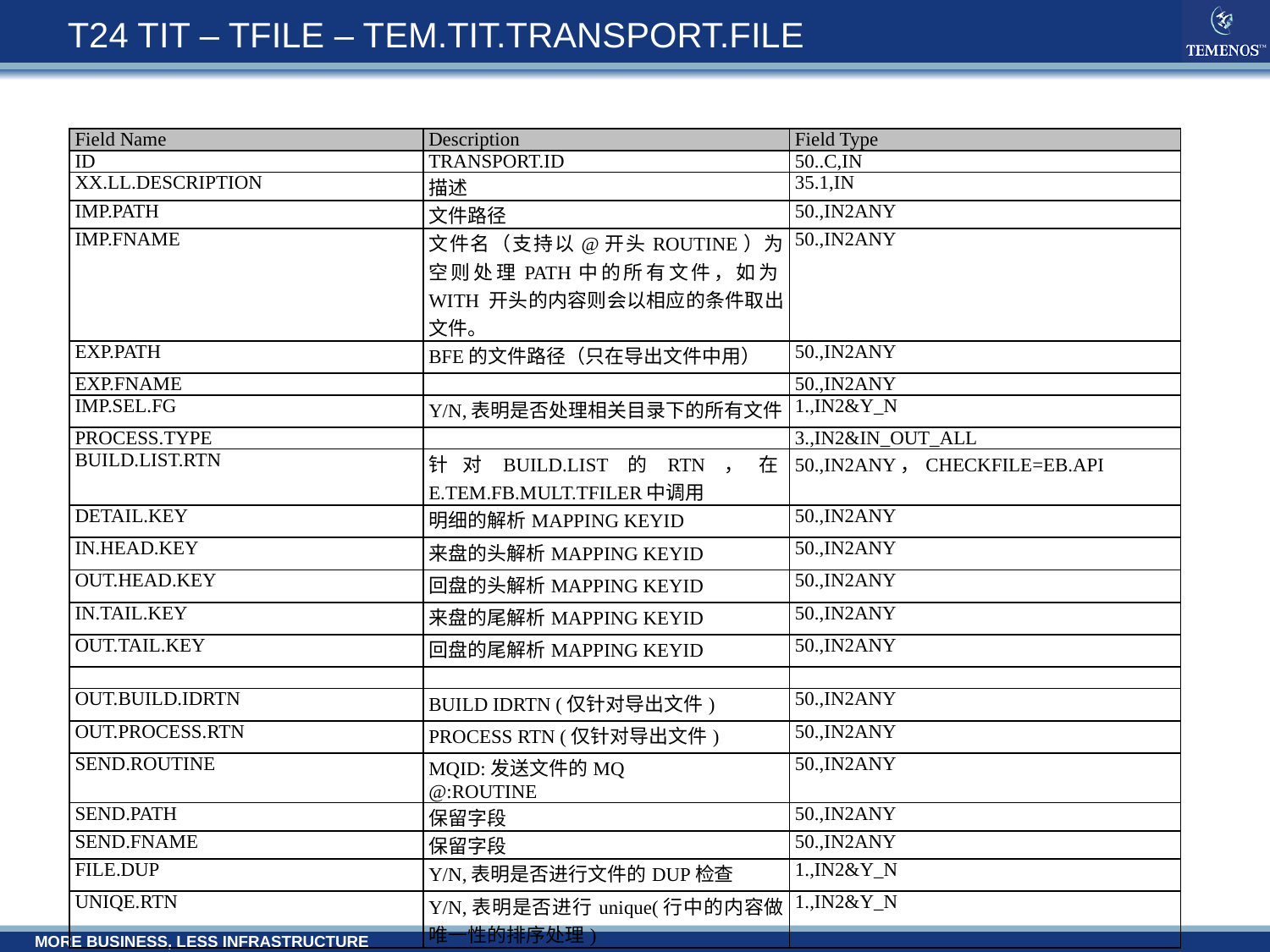

# T24 TIT – TFILE – TEM.TIT.TRANSPORT.FILE
| Field Name | Description | Field Type |
| --- | --- | --- |
| ID | TRANSPORT.ID | 50..C,IN |
| XX.LL.DESCRIPTION | 描述 | 35.1,IN |
| IMP.PATH | 文件路径 | 50.,IN2ANY |
| IMP.FNAME | 文件名（支持以@开头ROUTINE）为空则处理PATH中的所有文件，如为WITH 开头的内容则会以相应的条件取出文件。 | 50.,IN2ANY |
| EXP.PATH | BFE的文件路径（只在导出文件中用） | 50.,IN2ANY |
| EXP.FNAME |  | 50.,IN2ANY |
| IMP.SEL.FG | Y/N,表明是否处理相关目录下的所有文件 | 1.,IN2&Y\_N |
| PROCESS.TYPE |  | 3.,IN2&IN\_OUT\_ALL |
| BUILD.LIST.RTN | 针对BUILD.LIST的RTN，在E.TEM.FB.MULT.TFILER中调用 | 50.,IN2ANY，CHECKFILE=EB.API |
| DETAIL.KEY | 明细的解析MAPPING KEYID | 50.,IN2ANY |
| IN.HEAD.KEY | 来盘的头解析MAPPING KEYID | 50.,IN2ANY |
| OUT.HEAD.KEY | 回盘的头解析MAPPING KEYID | 50.,IN2ANY |
| IN.TAIL.KEY | 来盘的尾解析MAPPING KEYID | 50.,IN2ANY |
| OUT.TAIL.KEY | 回盘的尾解析MAPPING KEYID | 50.,IN2ANY |
|  |  |  |
| OUT.BUILD.IDRTN | BUILD IDRTN (仅针对导出文件) | 50.,IN2ANY |
| OUT.PROCESS.RTN | PROCESS RTN (仅针对导出文件) | 50.,IN2ANY |
| SEND.ROUTINE | MQID:发送文件的MQ @:ROUTINE | 50.,IN2ANY |
| SEND.PATH | 保留字段 | 50.,IN2ANY |
| SEND.FNAME | 保留字段 | 50.,IN2ANY |
| FILE.DUP | Y/N,表明是否进行文件的DUP检查 | 1.,IN2&Y\_N |
| UNIQE.RTN | Y/N,表明是否进行unique(行中的内容做唯一性的排序处理) | 1.,IN2&Y\_N |